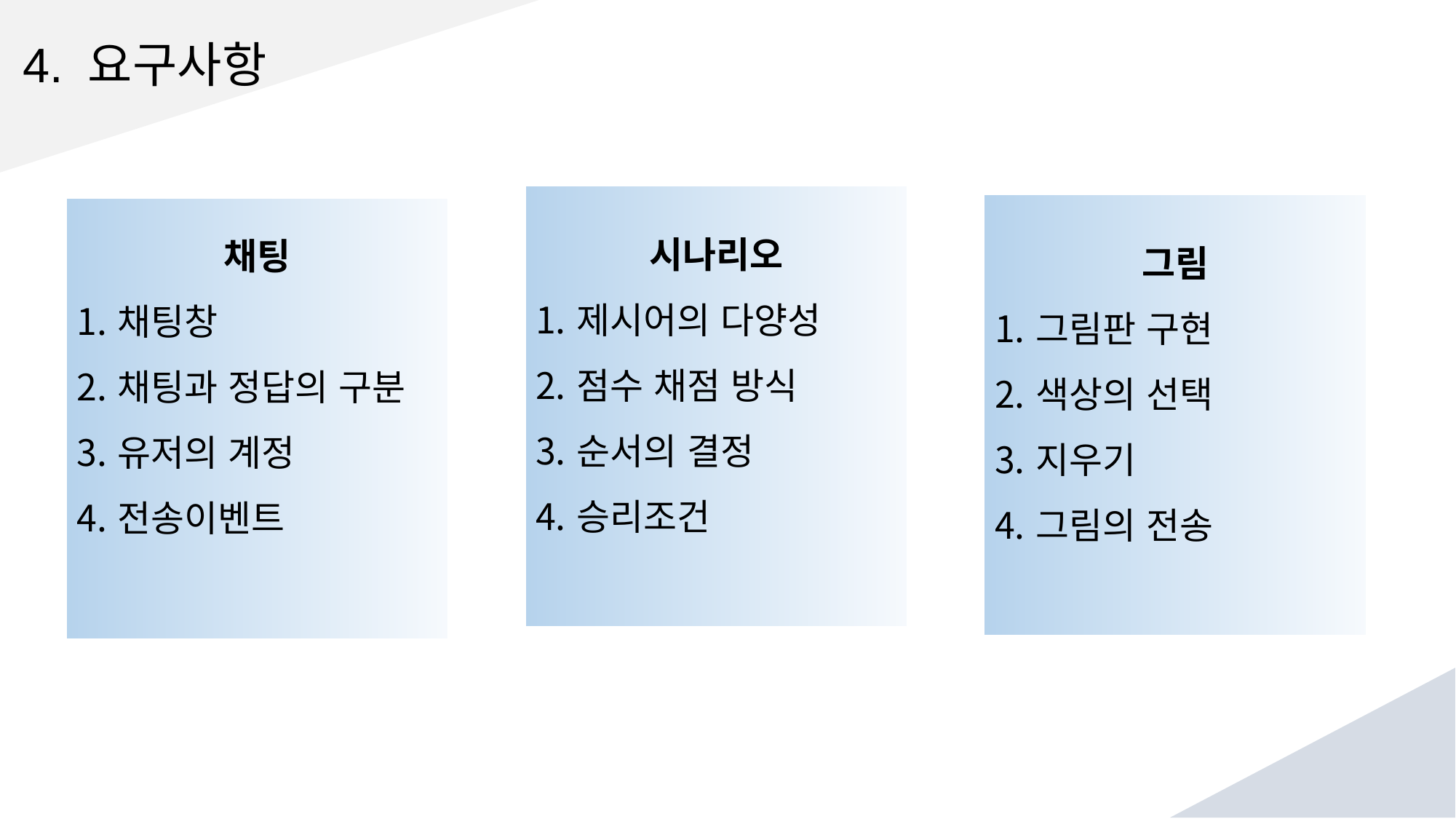

4. 요구사항

시나리오
제시어의 다양성
점수 채점 방식
순서의 결정
승리조건

그림
그림판 구현
색상의 선택
지우기
그림의 전송

채팅
채팅창
채팅과 정답의 구분
유저의 계정
전송이벤트